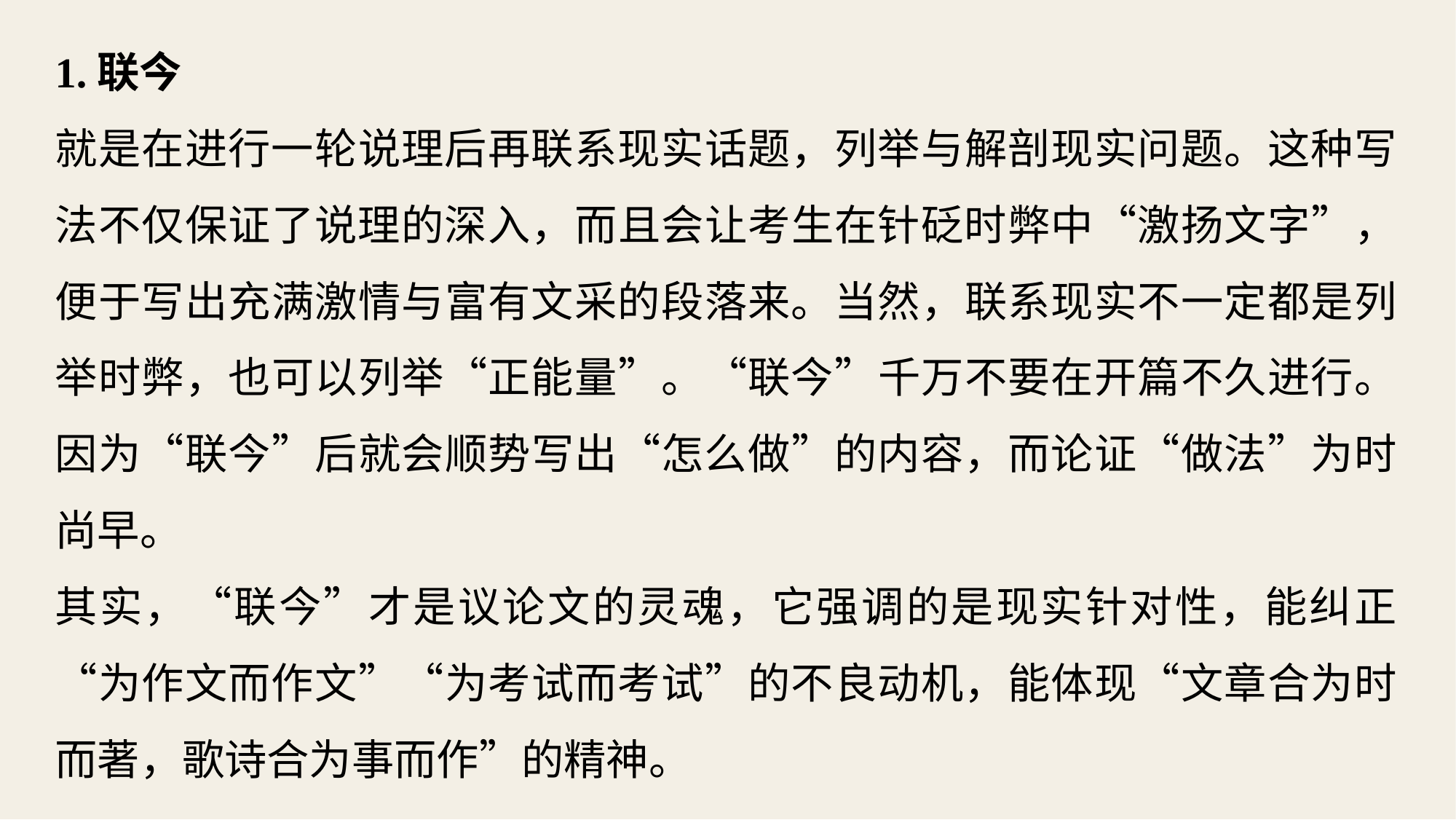

1.联今
就是在进行一轮说理后再联系现实话题，列举与解剖现实问题。这种写法不仅保证了说理的深入，而且会让考生在针砭时弊中“激扬文字”，便于写出充满激情与富有文采的段落来。当然，联系现实不一定都是列举时弊，也可以列举“正能量”。“联今”千万不要在开篇不久进行。因为“联今”后就会顺势写出“怎么做”的内容，而论证“做法”为时尚早。
其实，“联今”才是议论文的灵魂，它强调的是现实针对性，能纠正“为作文而作文”“为考试而考试”的不良动机，能体现“文章合为时而著，歌诗合为事而作”的精神。